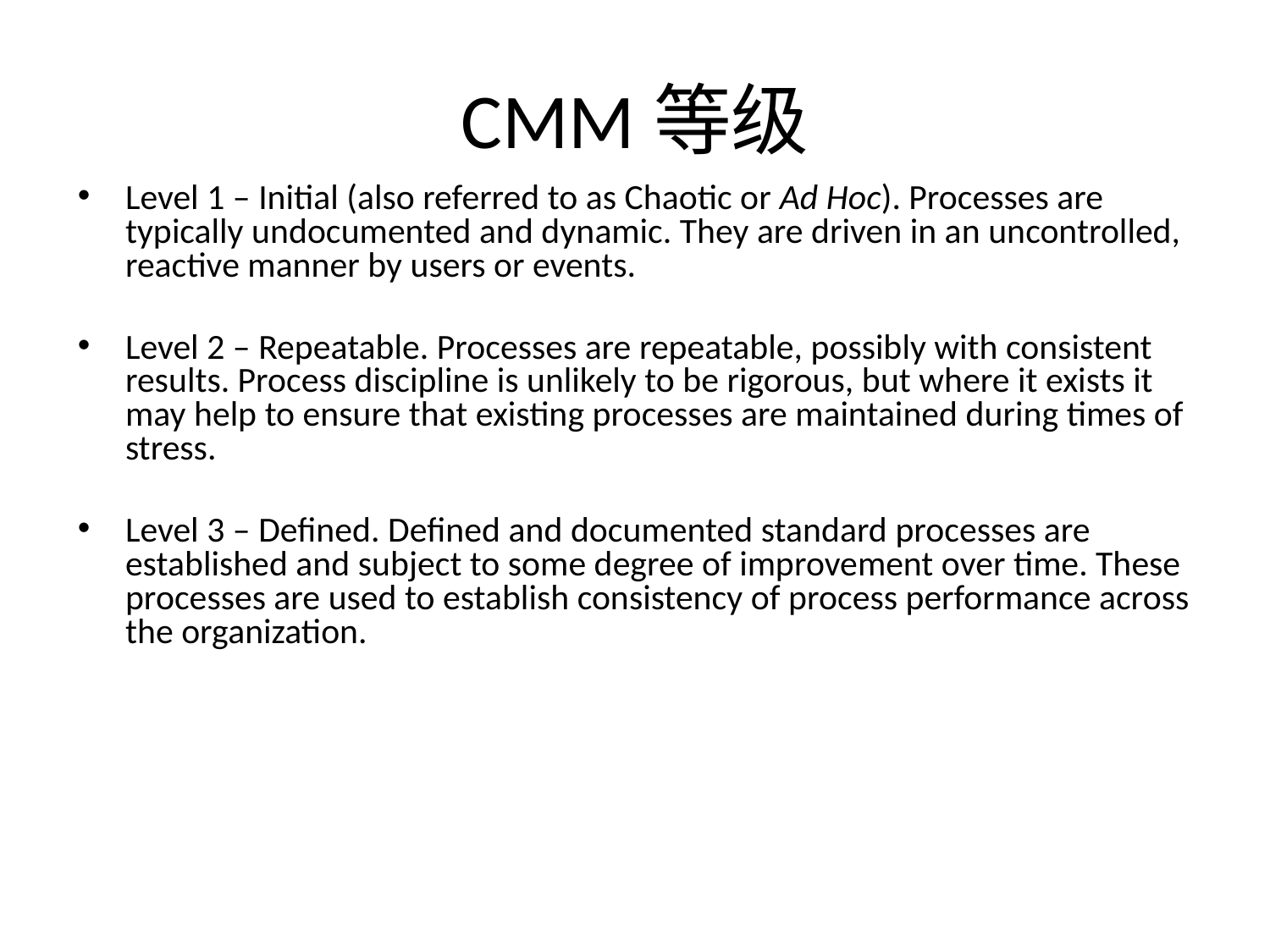

# CMM等级
Level 1 – Initial (also referred to as Chaotic or Ad Hoc). Processes are typically undocumented and dynamic. They are driven in an uncontrolled, reactive manner by users or events.

Level 2 – Repeatable. Processes are repeatable, possibly with consistent results. Process discipline is unlikely to be rigorous, but where it exists it may help to ensure that existing processes are maintained during times of stress.

Level 3 – Defined. Defined and documented standard processes are established and subject to some degree of improvement over time. These processes are used to establish consistency of process performance across the organization.